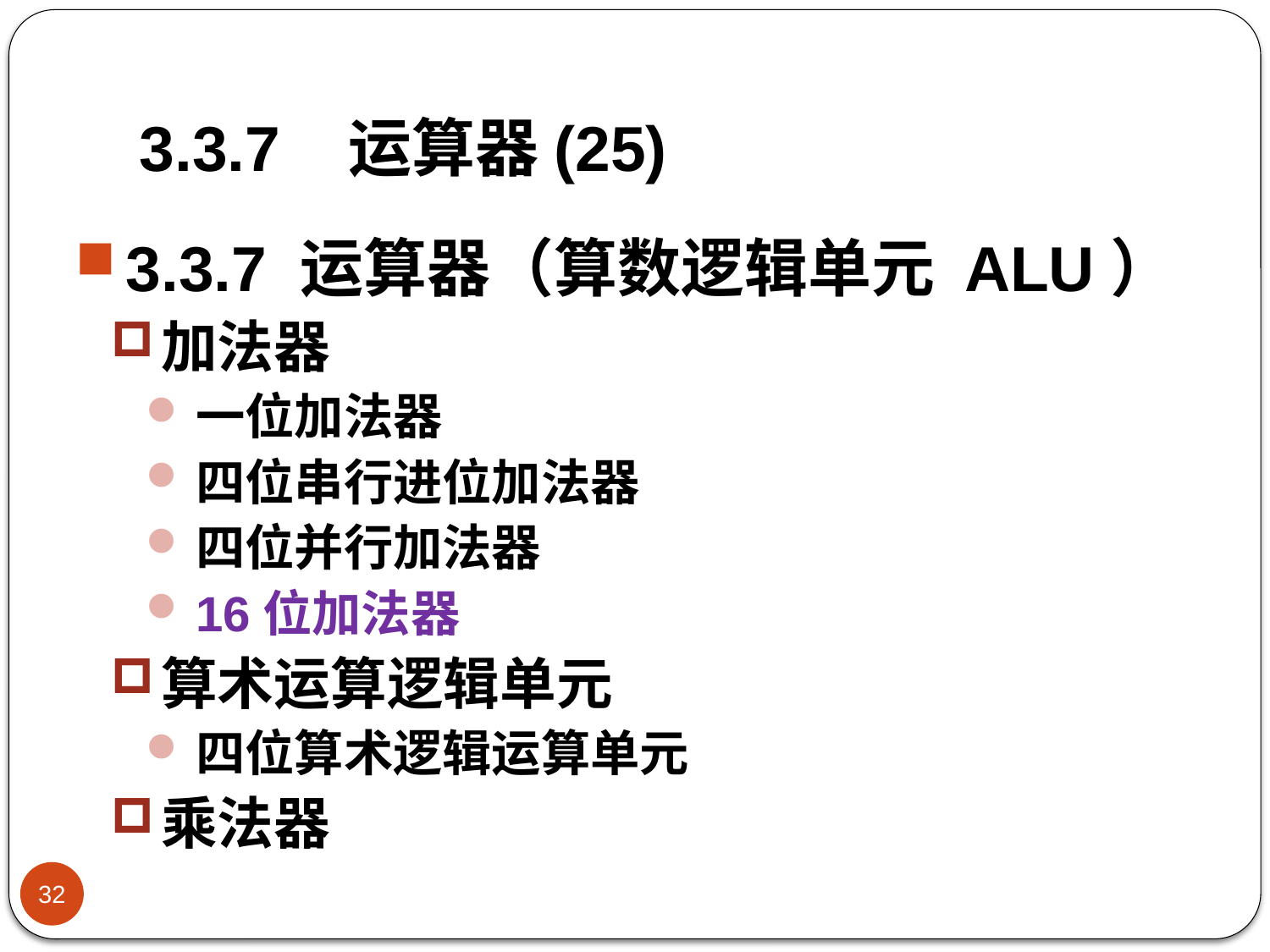

# 3.3.7   运算器(25)
3.3.7 运算器（算数逻辑单元 ALU）
加法器
一位加法器
四位串行进位加法器
四位并行加法器
16位加法器
算术运算逻辑单元
四位算术逻辑运算单元
乘法器
32